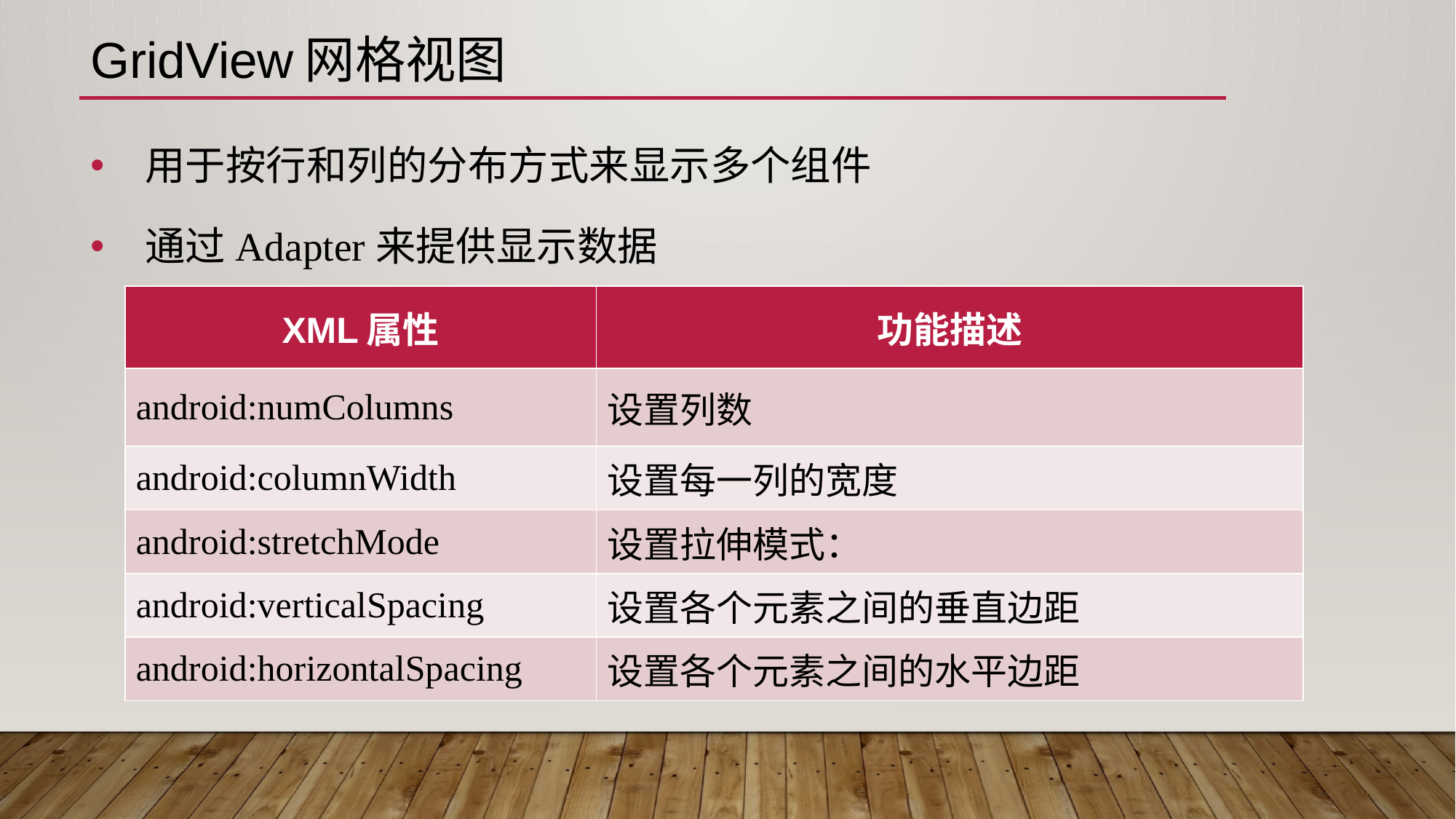

# GridView网格视图
用于按行和列的分布方式来显示多个组件
通过Adapter来提供显示数据
| XML属性 | 功能描述 |
| --- | --- |
| android:numColumns | 设置列数 |
| android:columnWidth | 设置每一列的宽度 |
| android:stretchMode | 设置拉伸模式： |
| android:verticalSpacing | 设置各个元素之间的垂直边距 |
| android:horizontalSpacing | 设置各个元素之间的水平边距 |